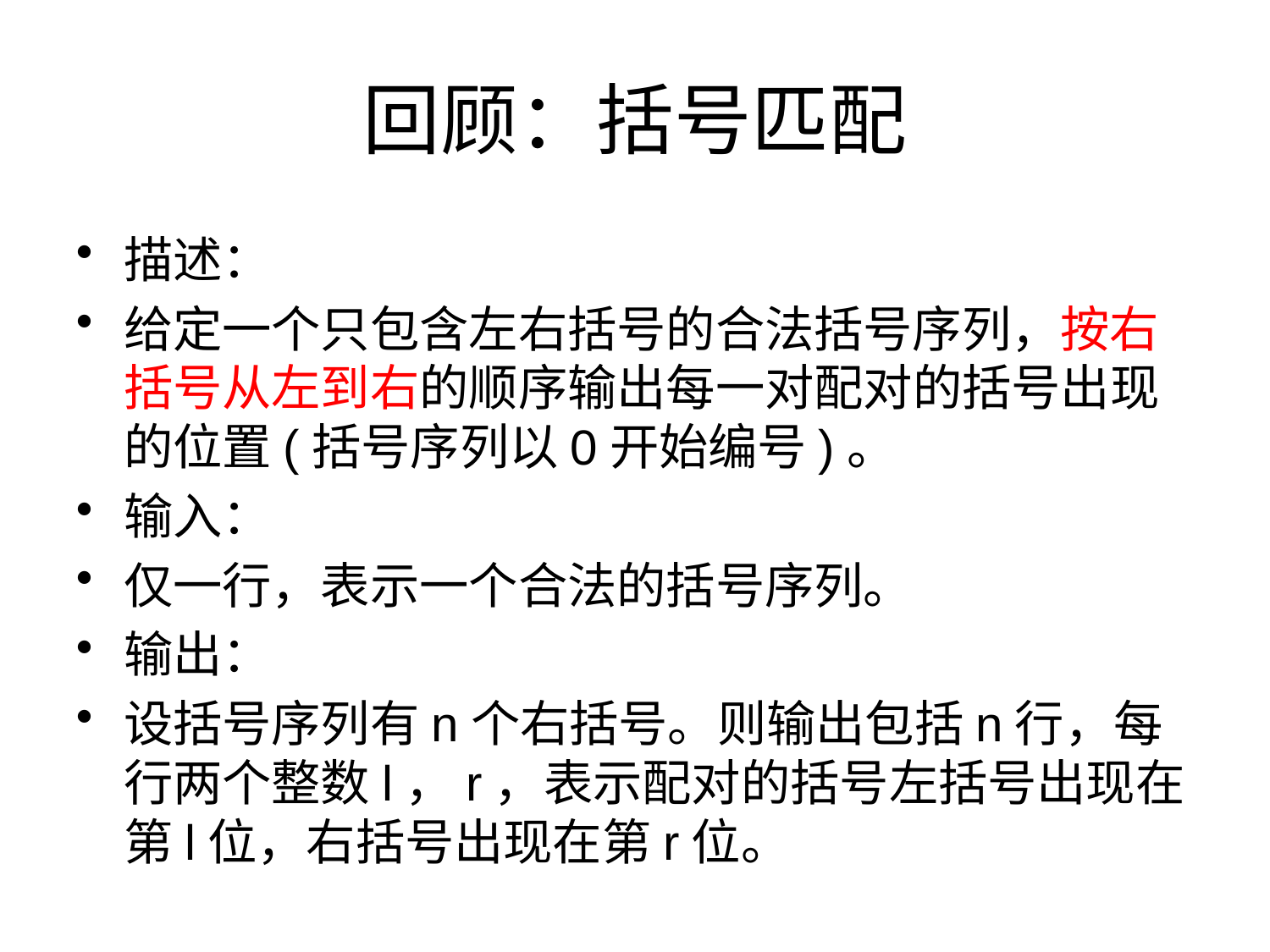

# 回顾：括号匹配
描述：
给定一个只包含左右括号的合法括号序列，按右括号从左到右的顺序输出每一对配对的括号出现的位置(括号序列以0开始编号)。
输入：
仅一行，表示一个合法的括号序列。
输出：
设括号序列有n个右括号。则输出包括n行，每行两个整数l，r，表示配对的括号左括号出现在第l位，右括号出现在第r位。